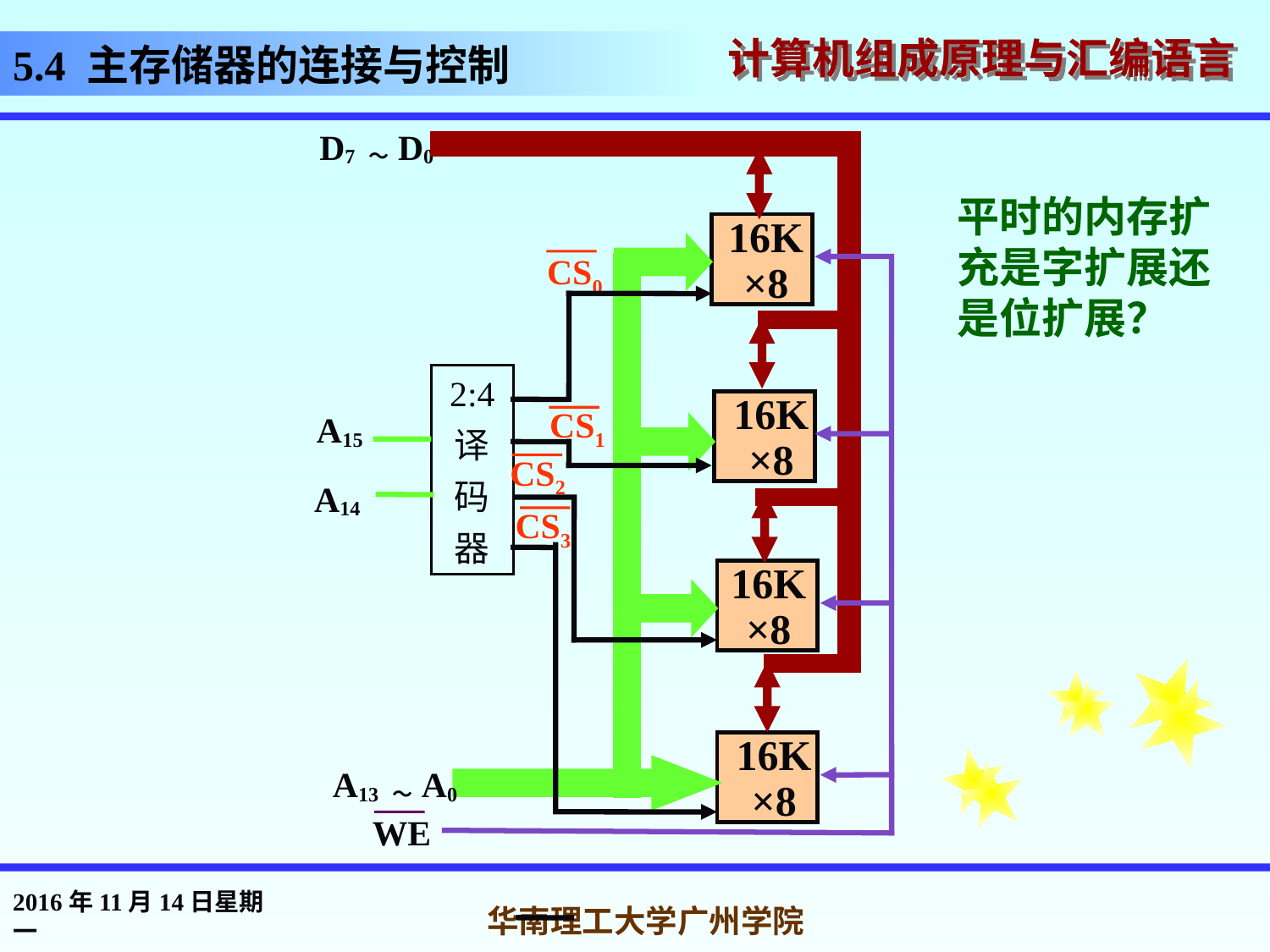

# 5.4 主存储器的连接与控制
D7 ～D0

16K
×8

CS0

2:4
译
码
器
16K
×8

CS1

A15

CS2

A14

CS3

16K
×8

16K
×8

A13 ～A0

WE

平时的内存扩充是字扩展还是位扩展？
2016年11月14日星期一
华南理工大学广州学院